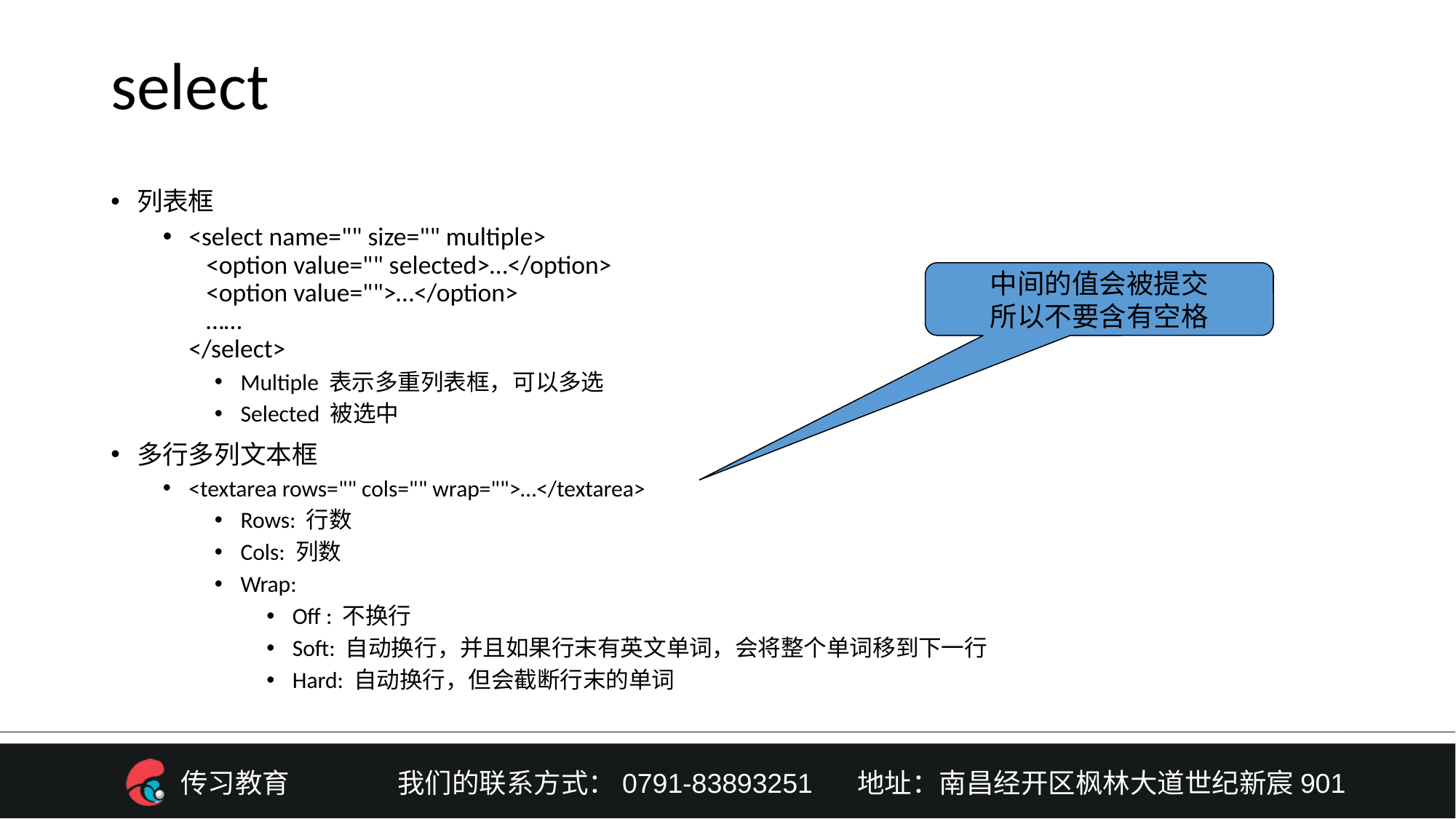

# select
列表框
<select name="" size="" multiple>
   <option value="" selected>…</option>
   <option value="">…</option>
   ……
</select>
Multiple 表示多重列表框，可以多选
Selected 被选中
多行多列文本框
<textarea rows="" cols="" wrap="">…</textarea>
Rows: 行数
Cols: 列数
Wrap:
Off : 不换行
Soft: 自动换行，并且如果行末有英文单词，会将整个单词移到下一行
Hard: 自动换行，但会截断行末的单词
中间的值会被提交
所以不要含有空格